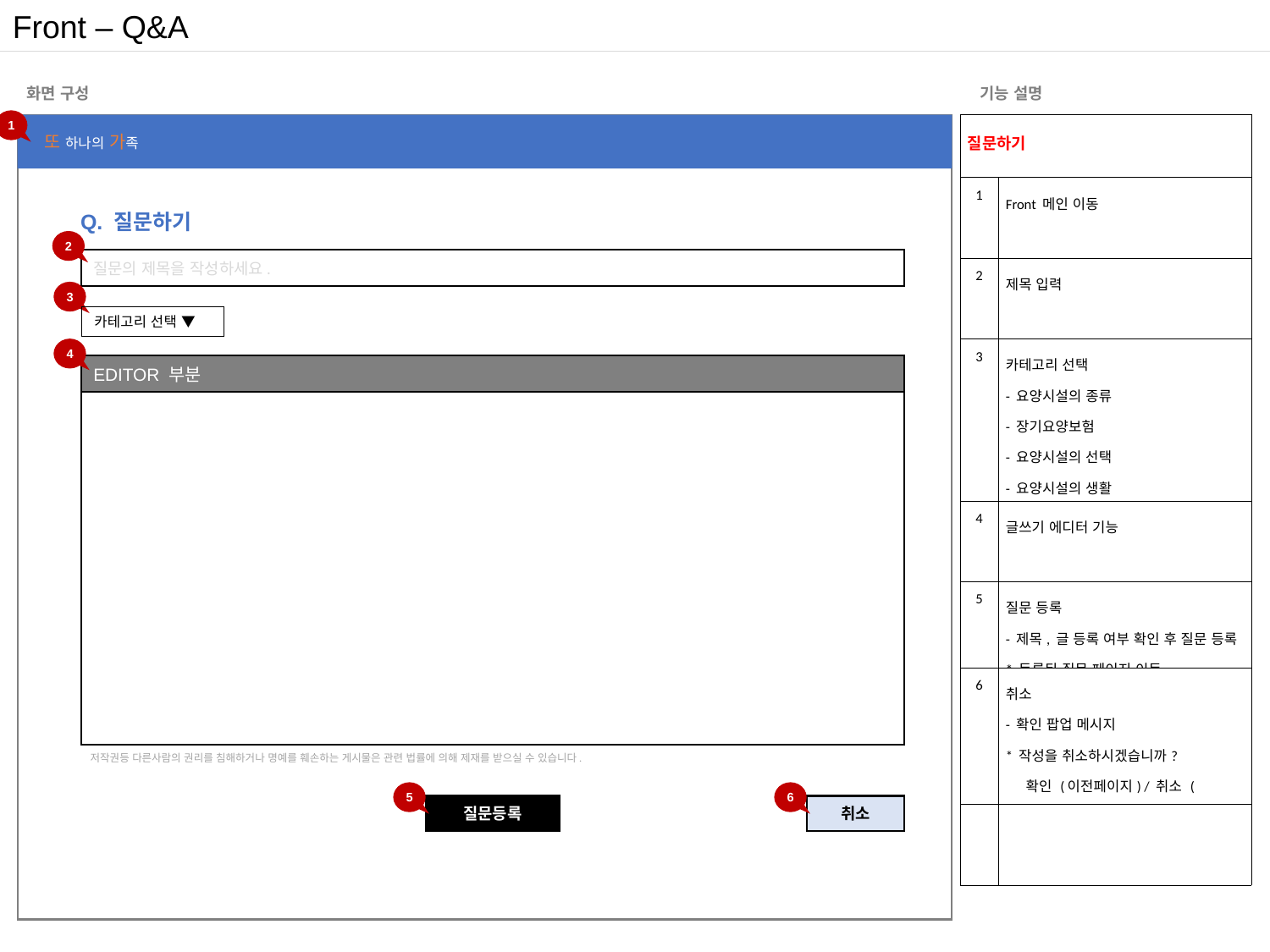

Front – Q&A
화면 구성
기능 설명
1
표시
| 질문하기 |  |
| --- | --- |
| 1 | Front 메인 이동 |
| 2 | 제목 입력 |
| 3 | 카테고리 선택 - 요양시설의 종류 - 장기요양보험 - 요양시설의 선택 - 요양시설의 생활 - 기타 |
| 4 | 글쓰기 에디터 기능 |
| 5 | 질문 등록 - 제목, 글 등록 여부 확인 후 질문 등록 \* 등록된 질문 페이지 이동 |
| 6 | 취소 - 확인 팝업 메시지 \* 작성을 취소하시겠습니까? 확인 (이전페이지) / 취소 (팝업취소) |
|  |  |

또 하나의 가족
Q. 질문하기
2
질문의 제목을 작성하세요.
3
카테고리 선택 ▼
4
EDITOR 부분

저작권등 다른사람의 권리를 침해하거나 명예를 훼손하는 게시물은 관련 법률에 의해 제재를 받으실 수 있습니다.
5
6
질문등록
취소